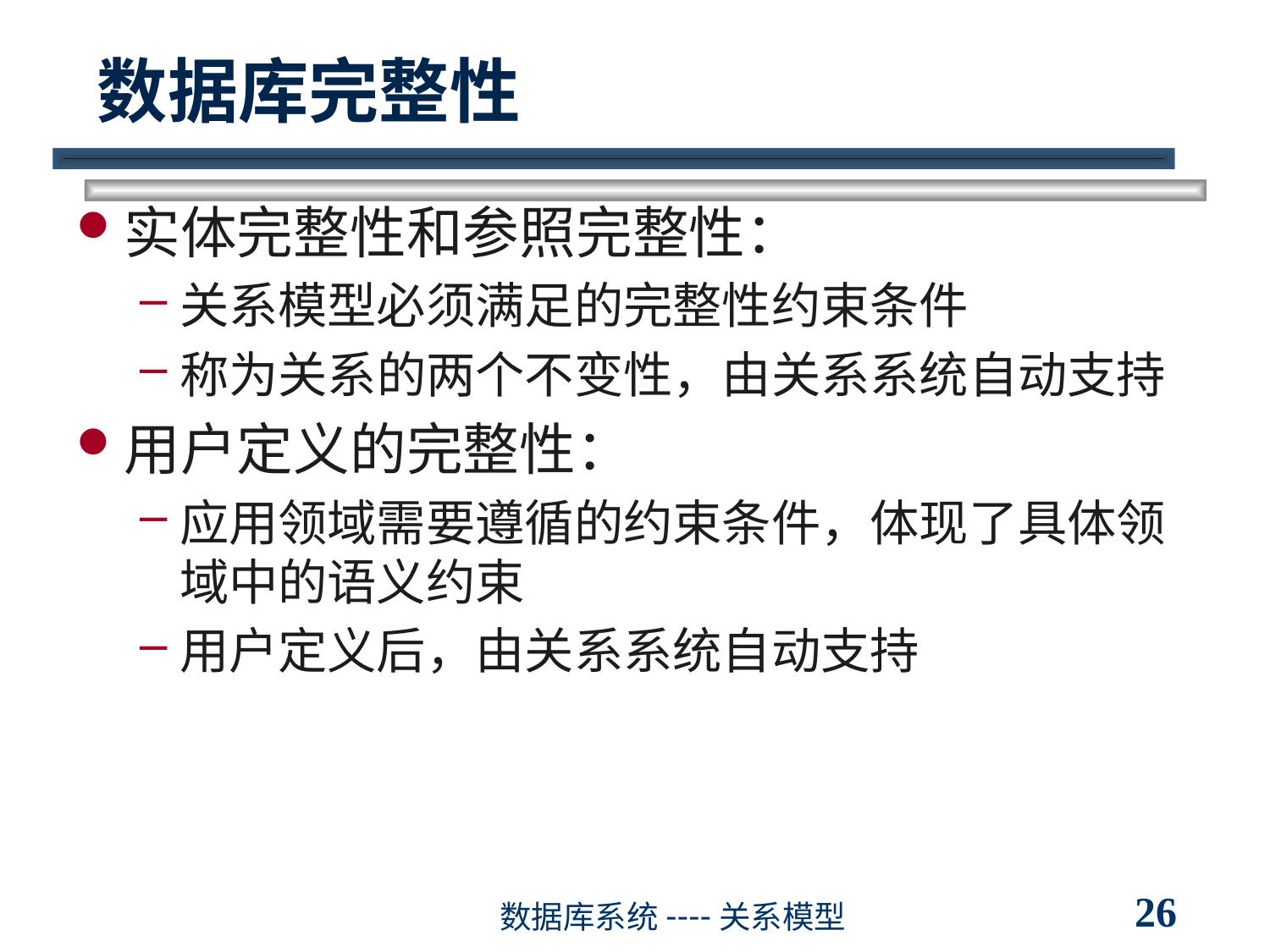

# 数据库完整性
实体完整性和参照完整性：
关系模型必须满足的完整性约束条件
称为关系的两个不变性，由关系系统自动支持
用户定义的完整性：
应用领域需要遵循的约束条件，体现了具体领域中的语义约束
用户定义后，由关系系统自动支持
26
数据库系统----关系模型